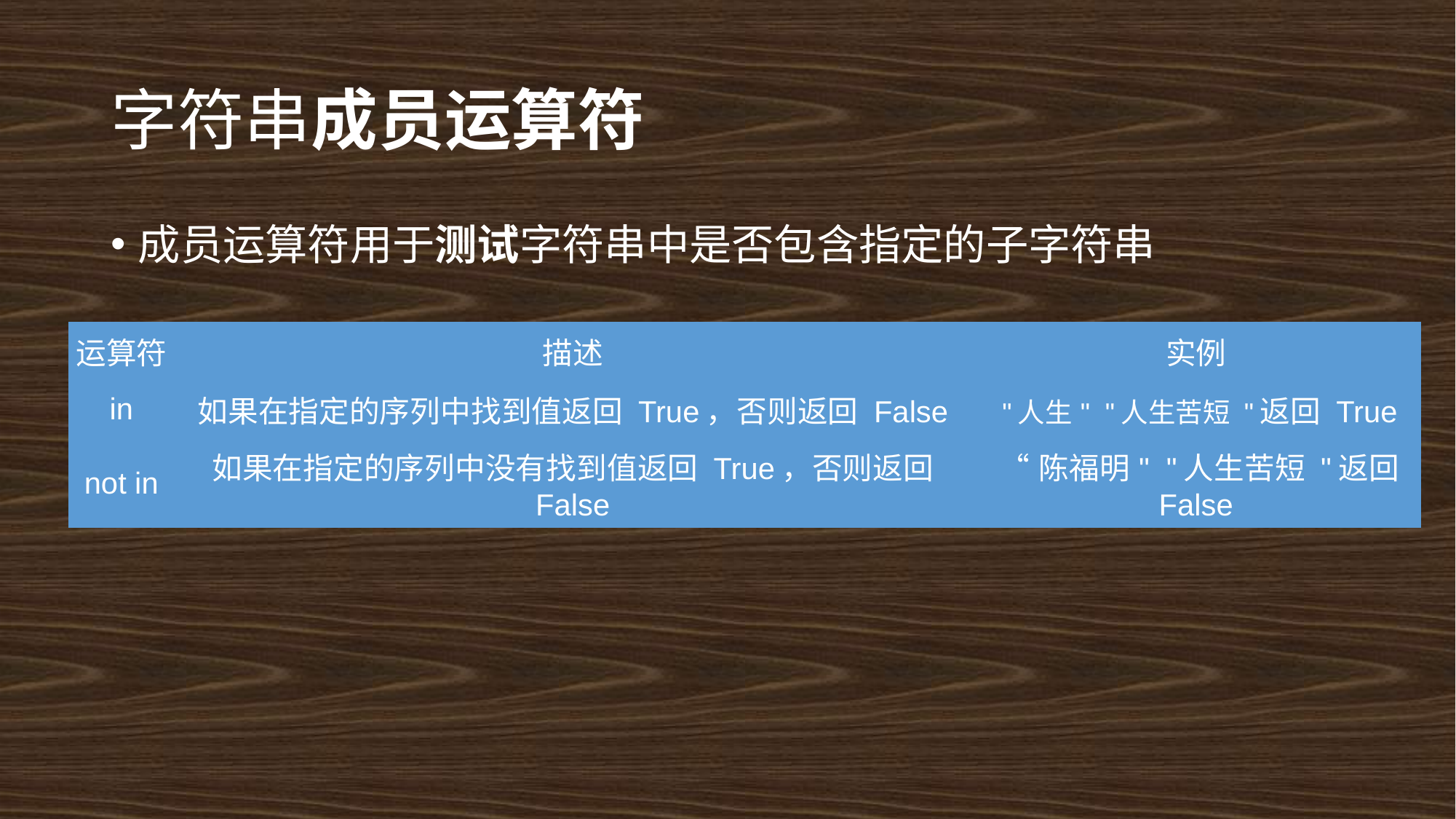

# 字符串成员运算符
成员运算符用于测试字符串中是否包含指定的子字符串

| 运算符 | 描述 | 实例 |
| --- | --- | --- |
| in | 如果在指定的序列中找到值返回 True，否则返回 False | "人生" "人生苦短 "返回 True |
| not in | 如果在指定的序列中没有找到值返回 True，否则返回 False | “陈福明" "人生苦短 "返回 False |